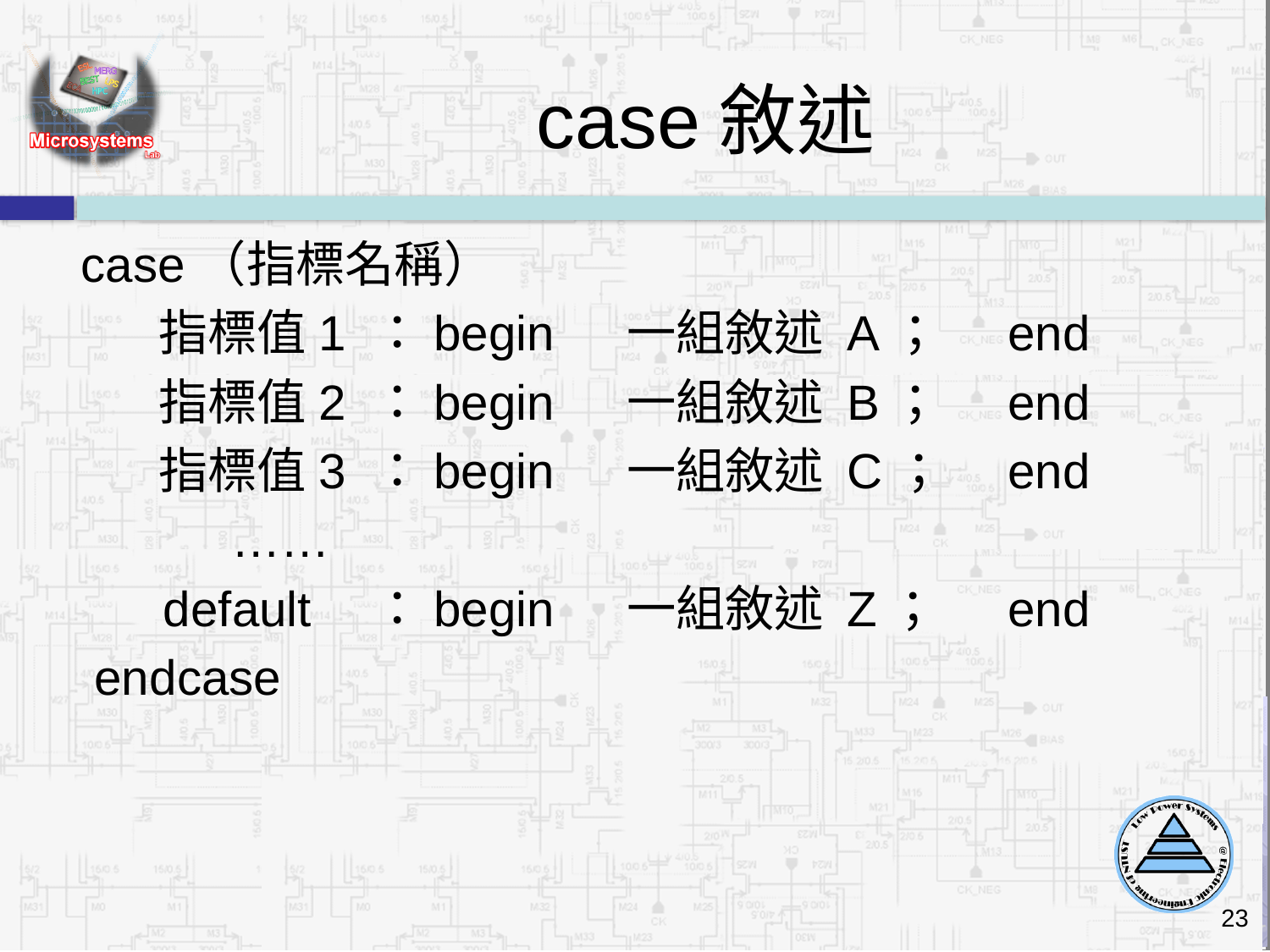

# case敘述
case（指標名稱）
      指標值1	：begin	一組敘述 A；	end
      指標值2	：begin	一組敘述 B；	end
      指標值3	：begin	一組敘述 C；	end
           ……
      default	：begin	一組敘述 Z；	end
 endcase
23